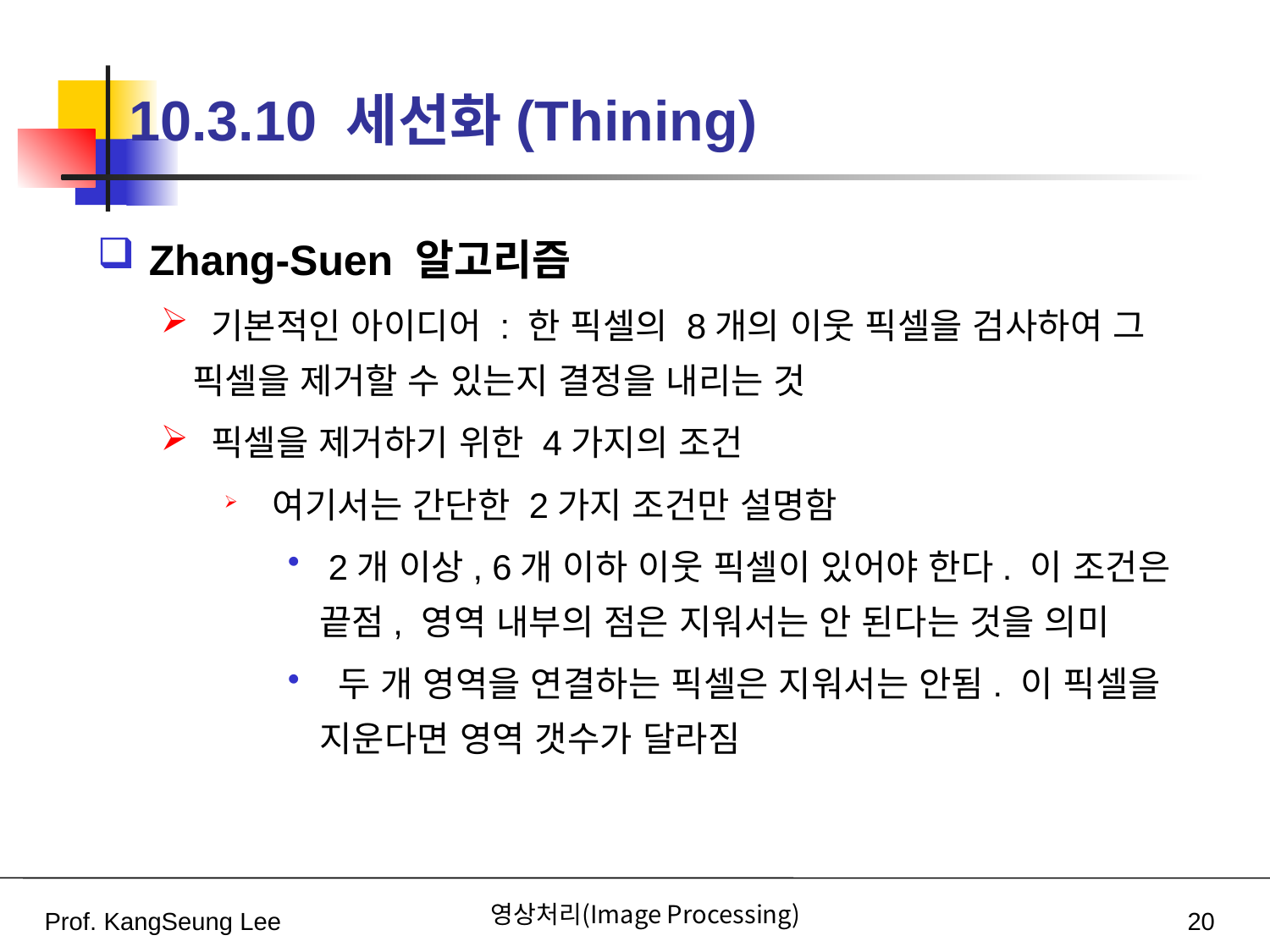

# 10.3.10 세선화(Thining)
 Zhang-Suen 알고리즘
 기본적인 아이디어 : 한 픽셀의 8개의 이웃 픽셀을 검사하여 그 픽셀을 제거할 수 있는지 결정을 내리는 것
 픽셀을 제거하기 위한 4가지의 조건
 여기서는 간단한 2가지 조건만 설명함
 2개 이상, 6개 이하 이웃 픽셀이 있어야 한다. 이 조건은 끝점, 영역 내부의 점은 지워서는 안 된다는 것을 의미
 두 개 영역을 연결하는 픽셀은 지워서는 안됨. 이 픽셀을 지운다면 영역 갯수가 달라짐
Prof. KangSeung Lee
영상처리(Image Processing)
20